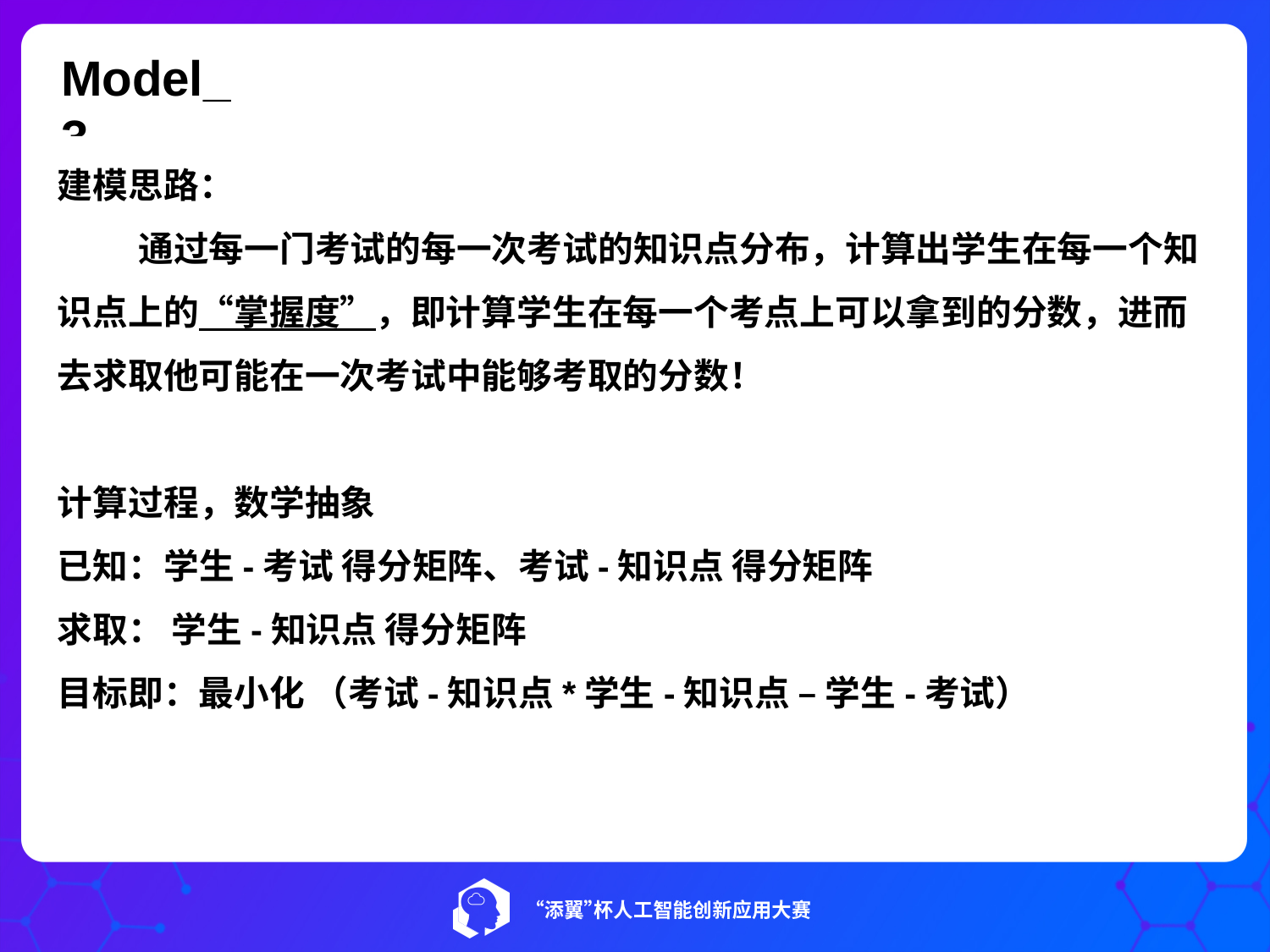

Model_3
建模思路：
         通过每一门考试的每一次考试的知识点分布，计算出学生在每一个知识点上的“掌握度”，即计算学生在每一个考点上可以拿到的分数，进而去求取他可能在一次考试中能够考取的分数！

计算过程，数学抽象
已知：学生-考试 得分矩阵、考试-知识点 得分矩阵
求取： 学生-知识点 得分矩阵
目标即：最小化 （考试-知识点*学生-知识点 – 学生-考试）